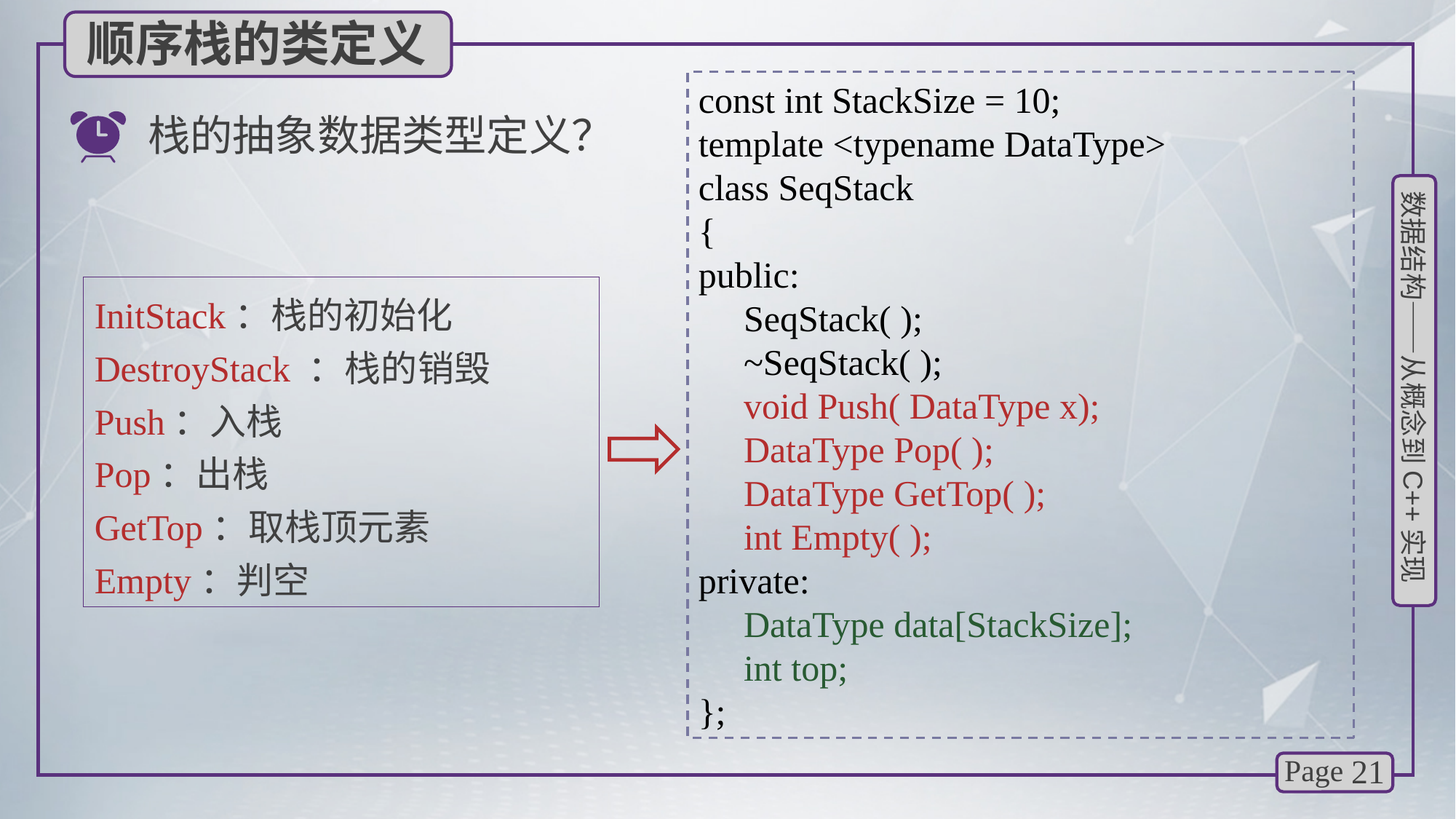

顺序栈的类定义

const int StackSize = 10;
template <typename DataType>
class SeqStack
{
public:
     SeqStack( );
     ~SeqStack( );
     void Push( DataType x);
     DataType Pop( );
     DataType GetTop( );
     int Empty( );
private:
     DataType data[StackSize];
     int top;
};
栈的抽象数据类型定义？

InitStack：栈的初始化
DestroyStack ：栈的销毁
Push：入栈
Pop：出栈
GetTop：取栈顶元素
Empty：判空